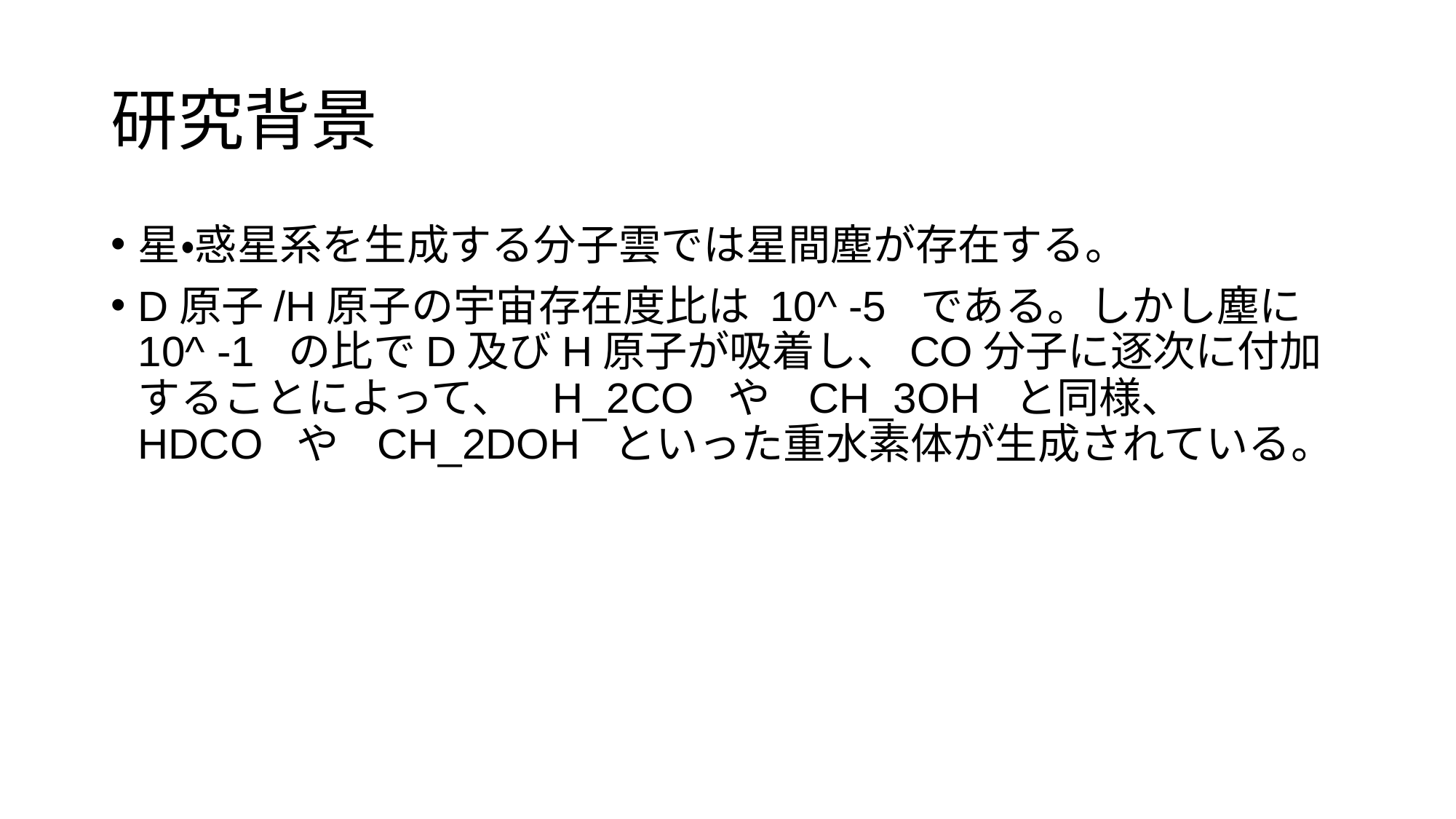

# 研究背景
星・惑星系を生成する分子雲では星間塵が存在する。
D原子/H原子の宇宙存在度比は 10^ -5  である。しかし塵に 10^ -1  の比でD及びH原子が吸着し、CO分子に逐次に付加することによって、   H_2CO  や   CH_3OH  と同様、   HDCO  や   CH_2DOH  といった重水素体が生成されている。